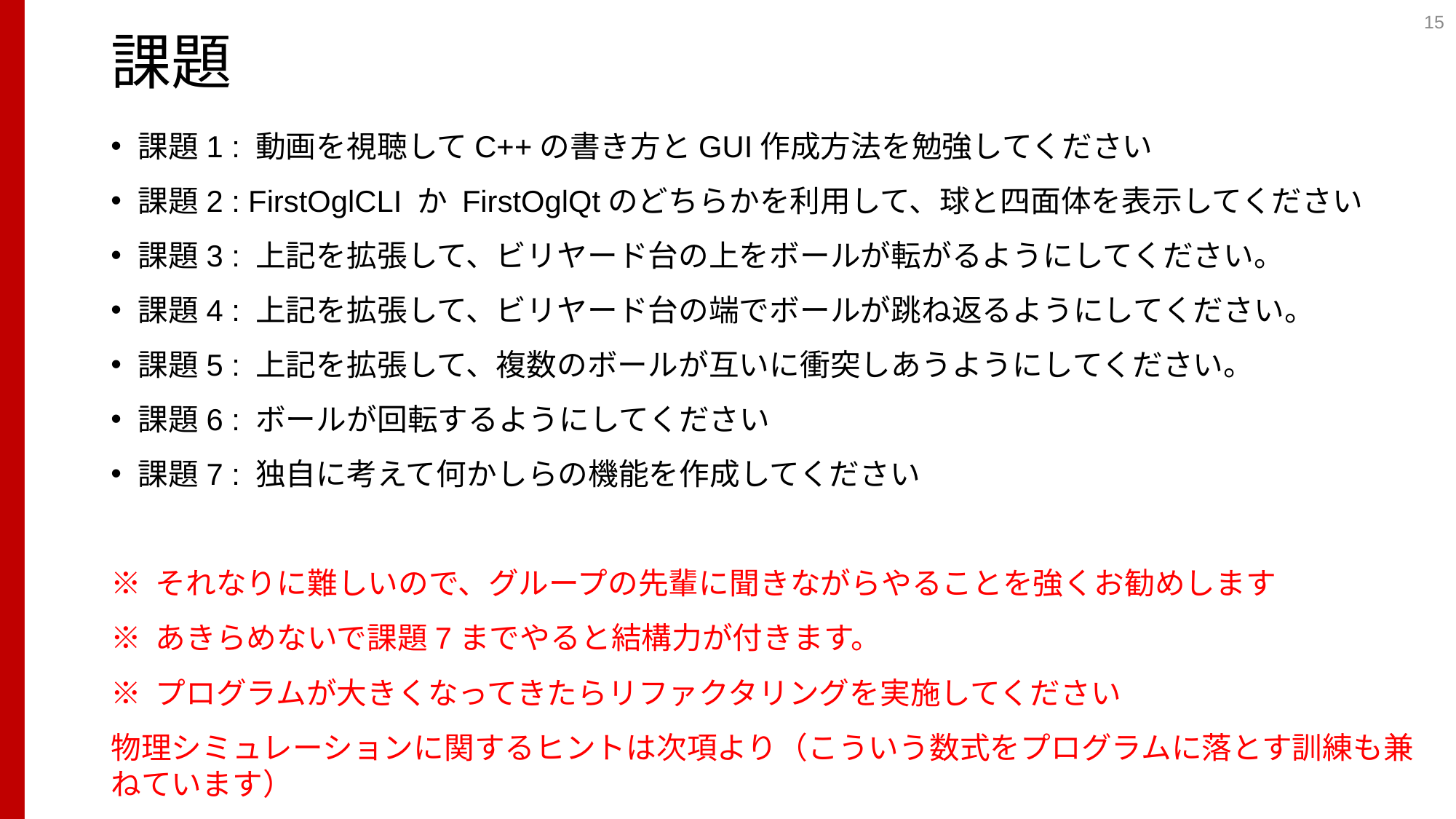

15
# 課題
課題1 : 動画を視聴してC++の書き方とGUI作成方法を勉強してください
課題2 : FirstOglCLI か FirstOglQtのどちらかを利用して、球と四面体を表示してください
課題3 : 上記を拡張して、ビリヤード台の上をボールが転がるようにしてください。
課題4 : 上記を拡張して、ビリヤード台の端でボールが跳ね返るようにしてください。
課題5 : 上記を拡張して、複数のボールが互いに衝突しあうようにしてください。
課題6 : ボールが回転するようにしてください
課題7 : 独自に考えて何かしらの機能を作成してください

※ それなりに難しいので、グループの先輩に聞きながらやることを強くお勧めします
※ あきらめないで課題7までやると結構力が付きます。
※ プログラムが大きくなってきたらリファクタリングを実施してください
物理シミュレーションに関するヒントは次項より（こういう数式をプログラムに落とす訓練も兼ねています）